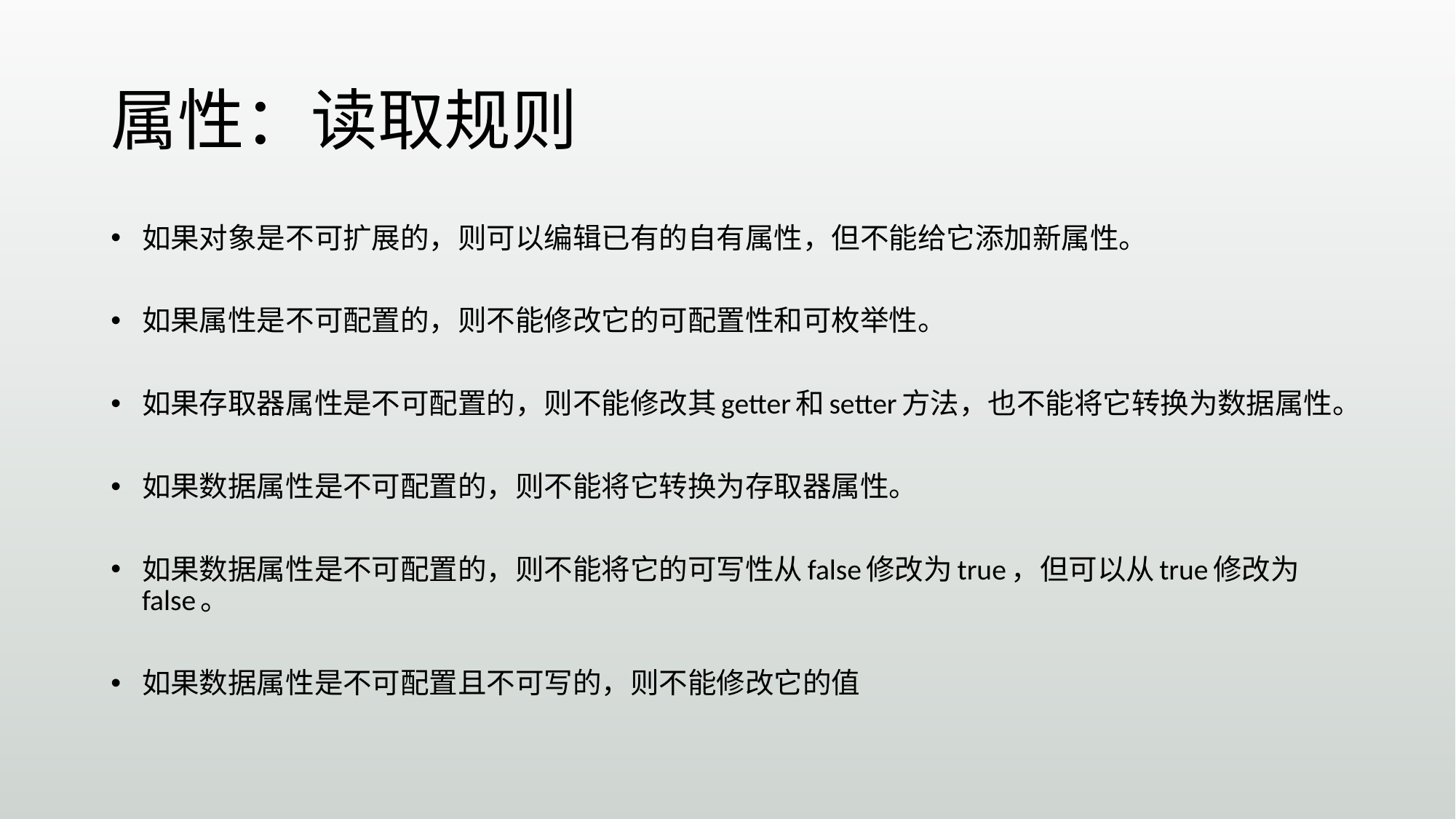

# 属性：读取规则
如果对象是不可扩展的，则可以编辑已有的自有属性，但不能给它添加新属性。

如果属性是不可配置的，则不能修改它的可配置性和可枚举性。

如果存取器属性是不可配置的，则不能修改其getter和setter方法，也不能将它转换为数据属性。

如果数据属性是不可配置的，则不能将它转换为存取器属性。

如果数据属性是不可配置的，则不能将它的可写性从false修改为true，但可以从true修改为false。

如果数据属性是不可配置且不可写的，则不能修改它的值